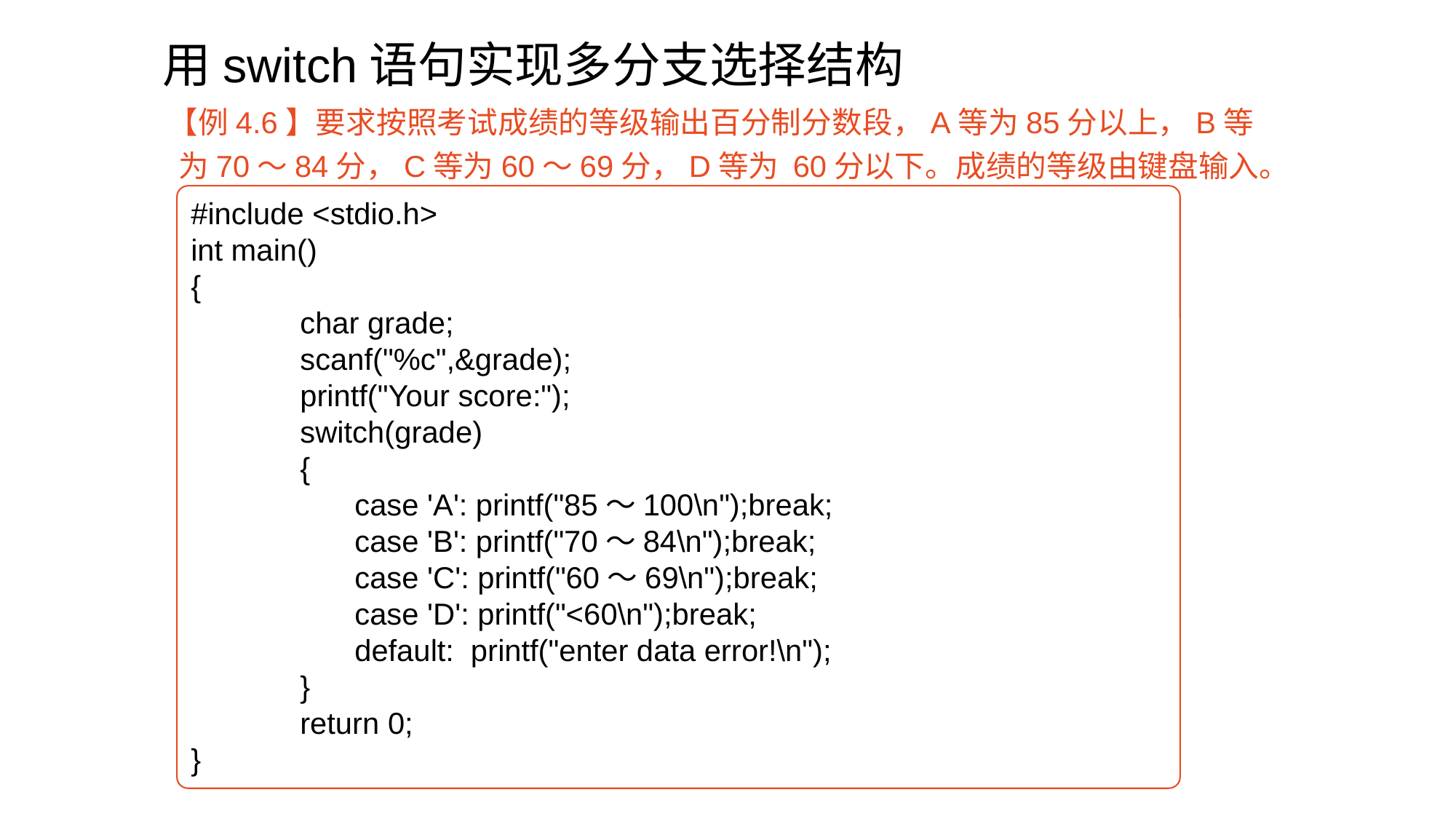

# 用switch语句实现多分支选择结构
【例4.6】要求按照考试成绩的等级输出百分制分数段，A等为85分以上，B等为70～84分，C等为60～69分，D等为 60分以下。成绩的等级由键盘输入。
#include <stdio.h>
int main()
{
	char grade;
	scanf("%c",&grade);
	printf("Your score:");
	switch(grade)
	{
	case 'A': printf("85～100\n");break;
	case 'B': printf("70～84\n");break;
	case 'C': printf("60～69\n");break;
	case 'D': printf("<60\n");break;
	default:  printf("enter data error!\n");
	}
	return 0;
}